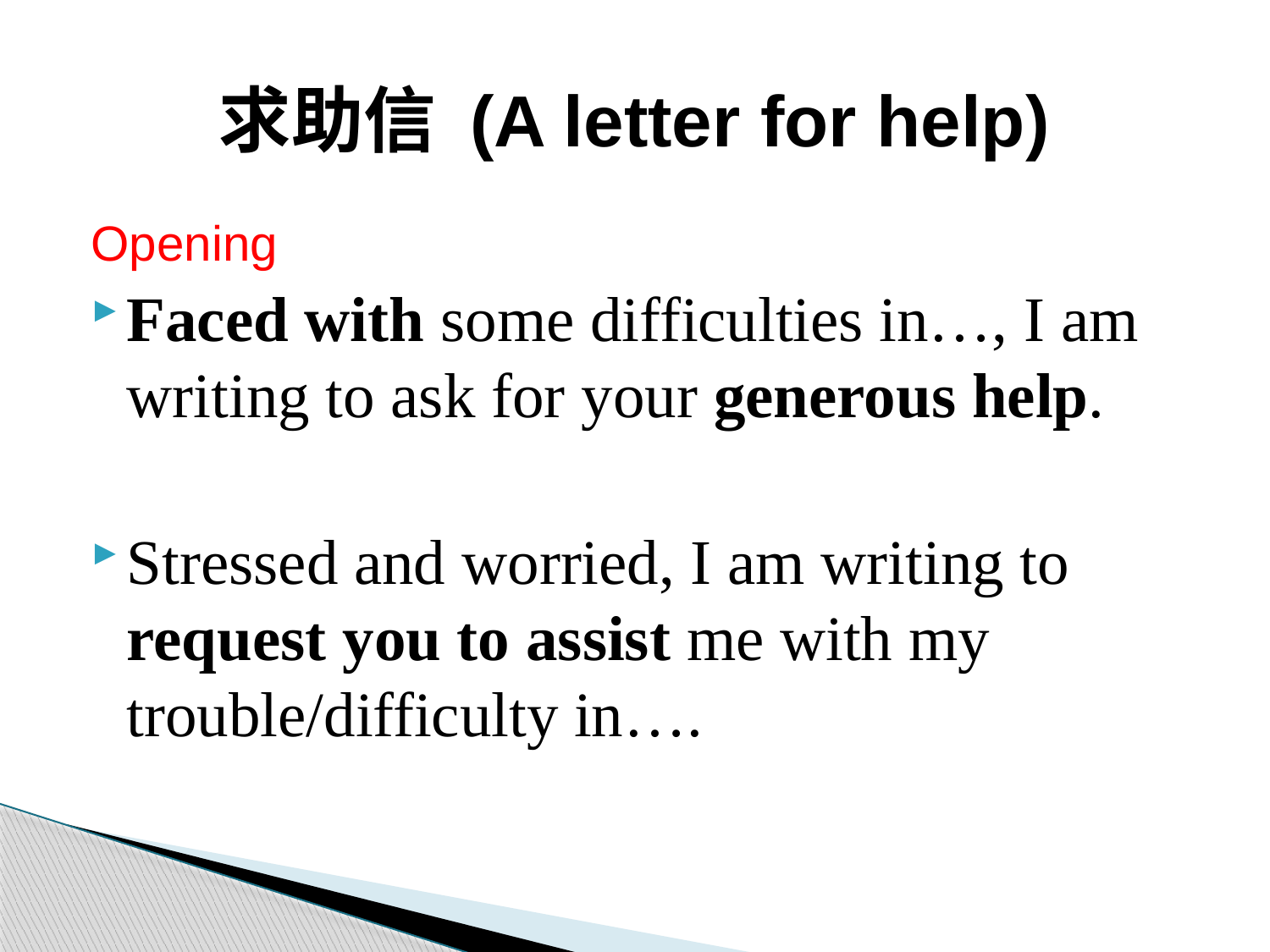

# 求助信 (A letter for help)
Opening
Faced with some difficulties in…, I am writing to ask for your generous help.

Stressed and worried, I am writing to request you to assist me with my trouble/difficulty in….